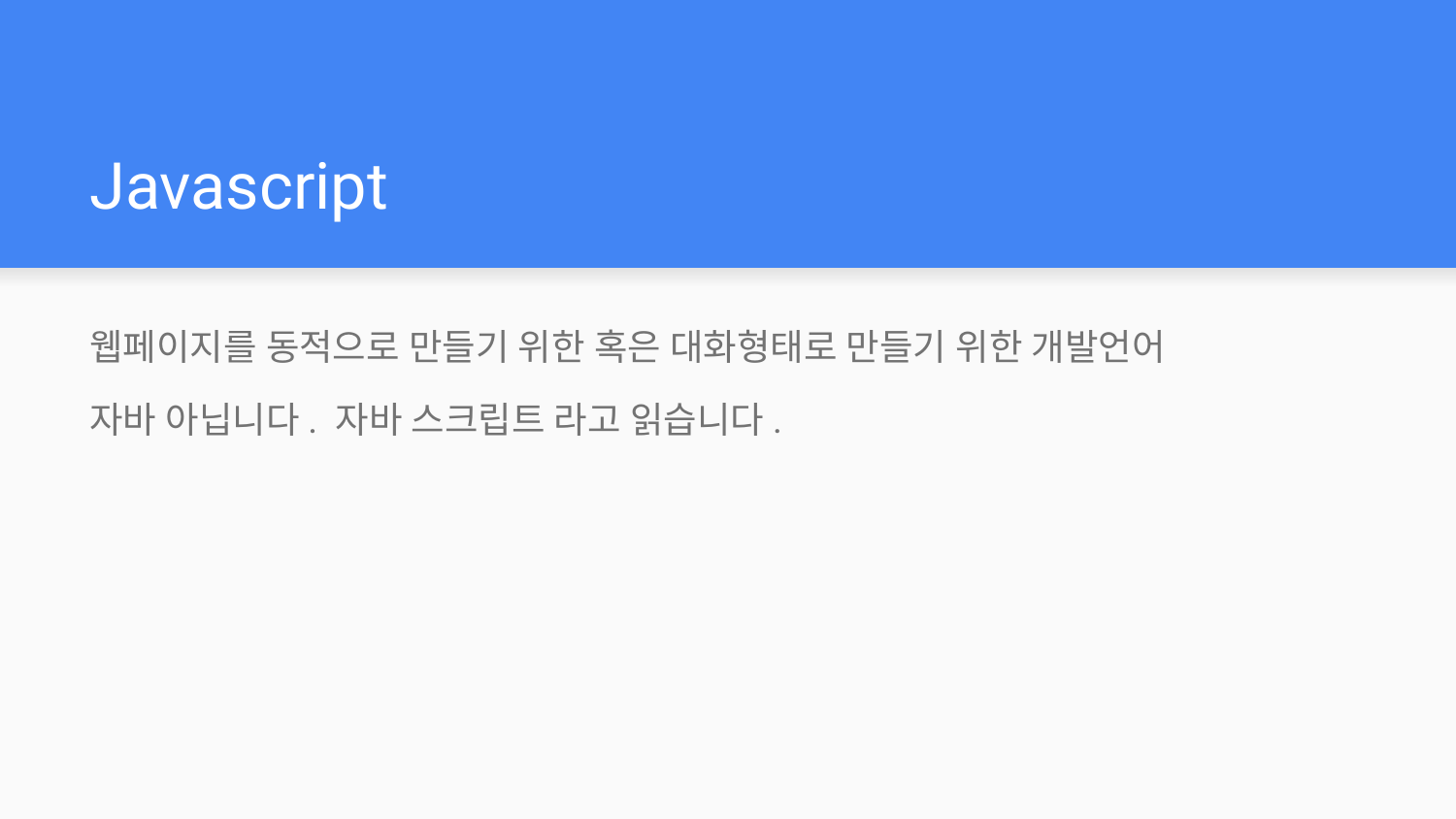

# Javascript
웹페이지를 동적으로 만들기 위한 혹은 대화형태로 만들기 위한 개발언어
자바 아닙니다. 자바 스크립트 라고 읽습니다.